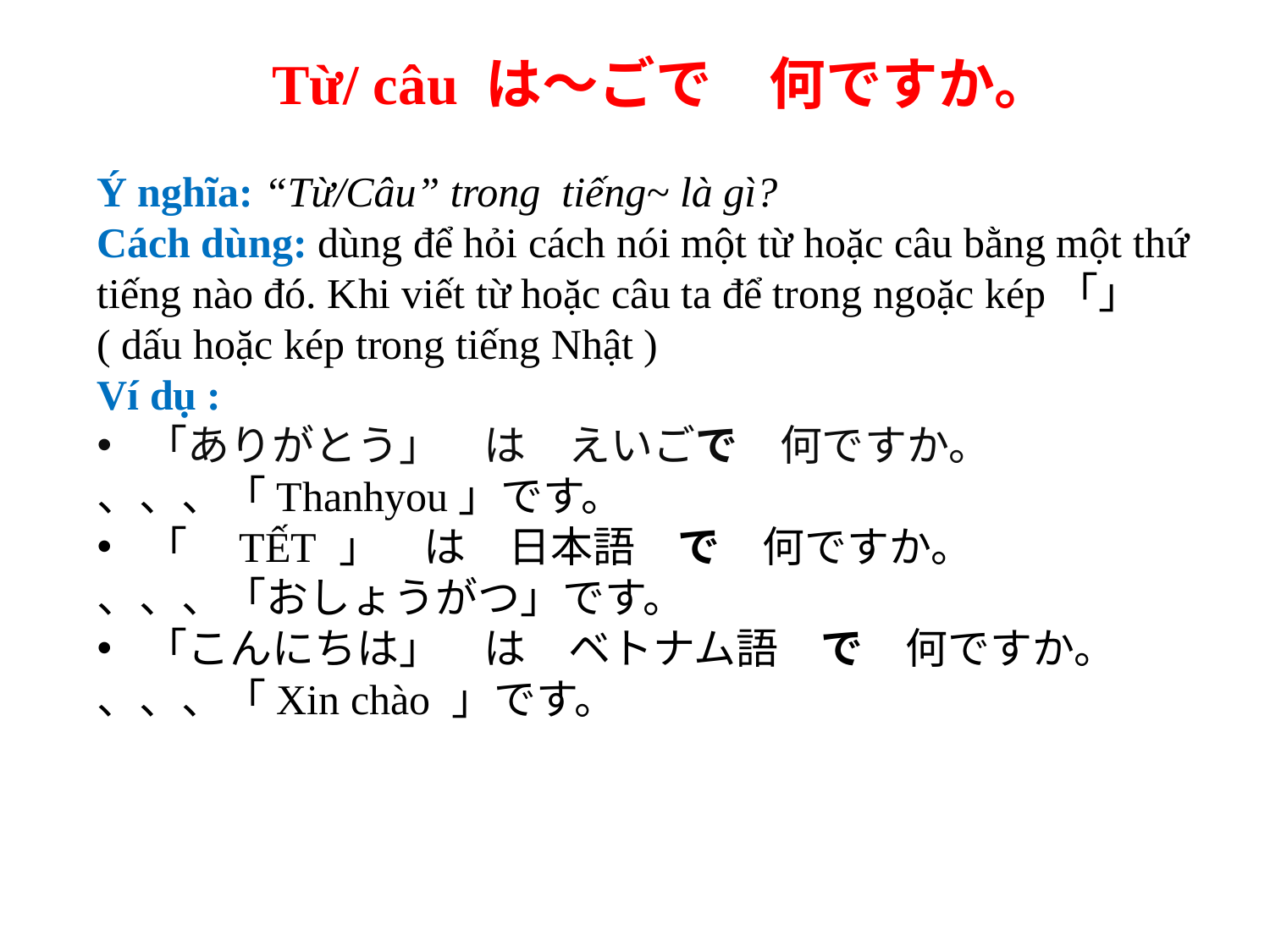

Từ/ câu は～ごで　何ですか。
Ý nghĩa: “Từ/Câu” trong  tiếng~ là gì?
Cách dùng: dùng để hỏi cách nói một từ hoặc câu bằng một thứ tiếng nào đó. Khi viết từ hoặc câu ta để trong ngoặc kép「」( dấu hoặc kép trong tiếng Nhật )
Ví dụ :
「ありがとう」　は　えいごで　何ですか。
、、、「Thanhyou」です。
「　TẾT 」　は　日本語　で　何ですか。
、、、「おしょうがつ」です。
「こんにちは」　は　ベトナム語　で　何ですか。
、、、「Xin chào 」です。